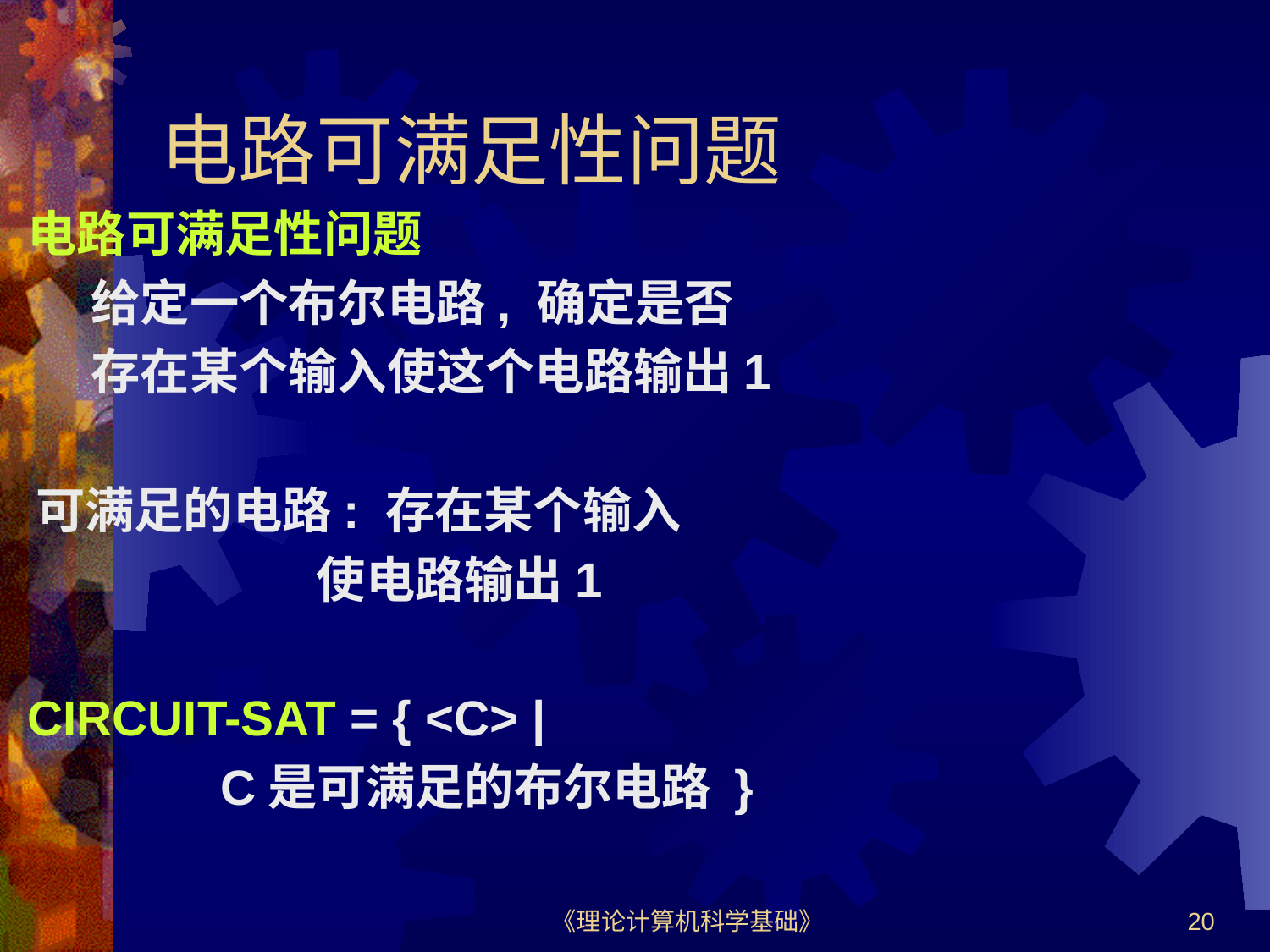

# 电路可满足性问题
电路可满足性问题
给定一个布尔电路, 确定是否
存在某个输入使这个电路输出1

可满足的电路: 存在某个输入
                        使电路输出1

CIRCUIT-SAT = { <C> |
              C是可满足的布尔电路 }
《理论计算机科学基础》
20